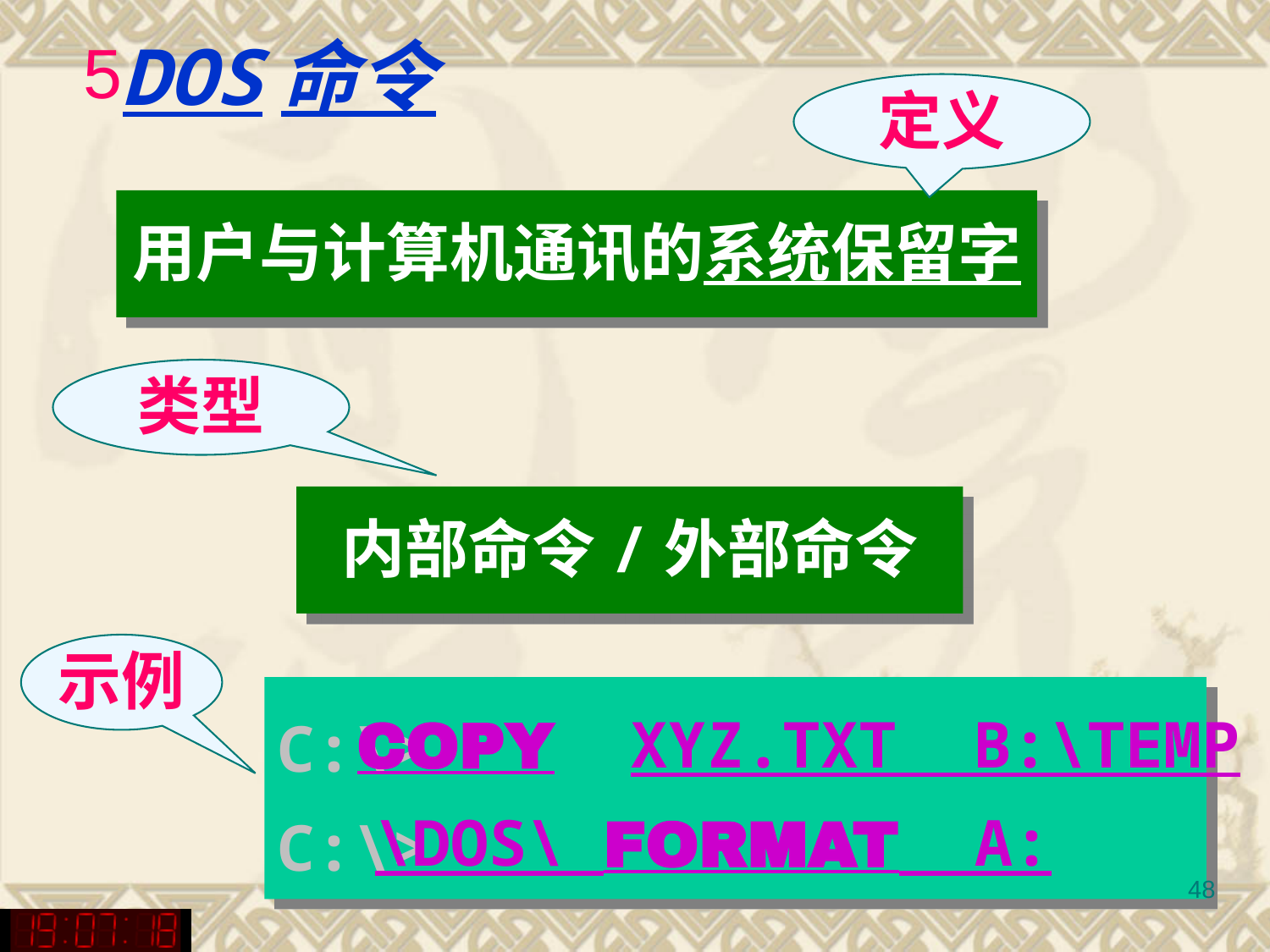

DOS命令
定义
用户与计算机通讯的系统保留字
类型
内部命令/外部命令
示例
C:\>
C:\>
COPY  XYZ.TXT  B:\TEMP
\DOS\ FORMAT  A:
48